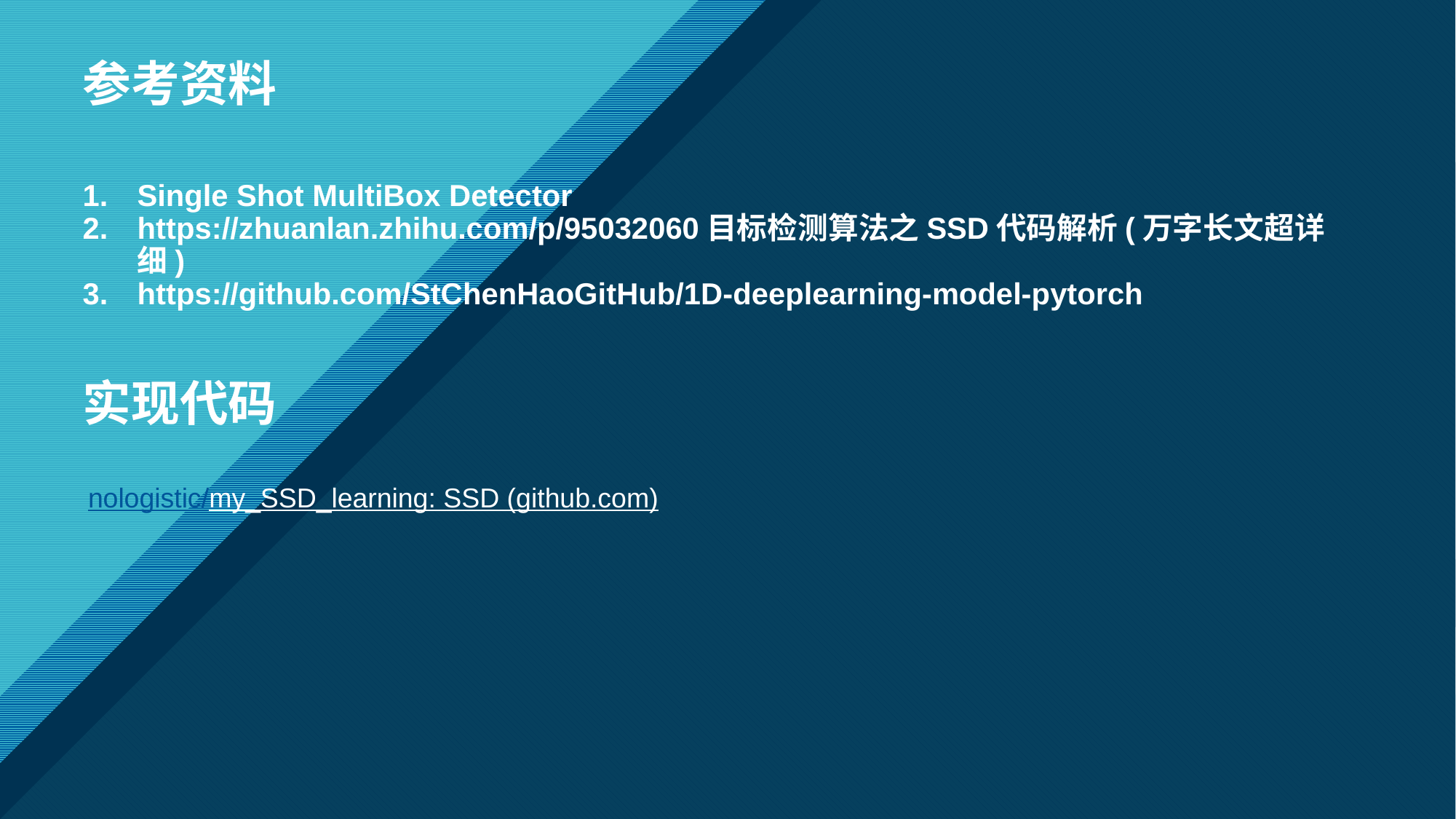

# 参考资料
Single Shot MultiBox Detector
https://zhuanlan.zhihu.com/p/95032060目标检测算法之SSD代码解析(万字长文超详细)
https://github.com/StChenHaoGitHub/1D-deeplearning-model-pytorch
实现代码

nologistic/my_SSD_learning: SSD (github.com)